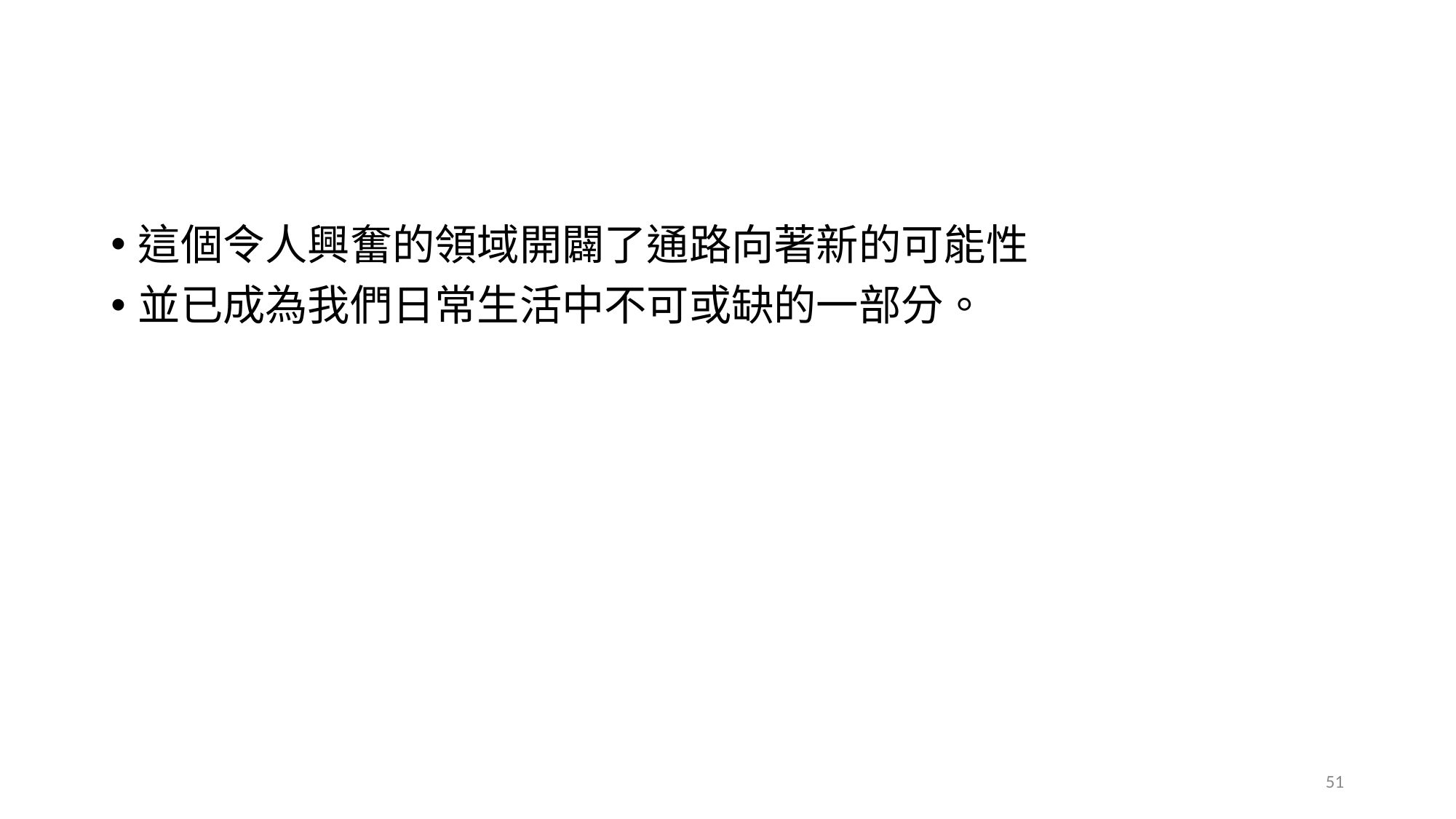

#
這個令人興奮的領域開闢了通路向著新的可能性
並已成為我們日常生活中不可或缺的一部分。
51